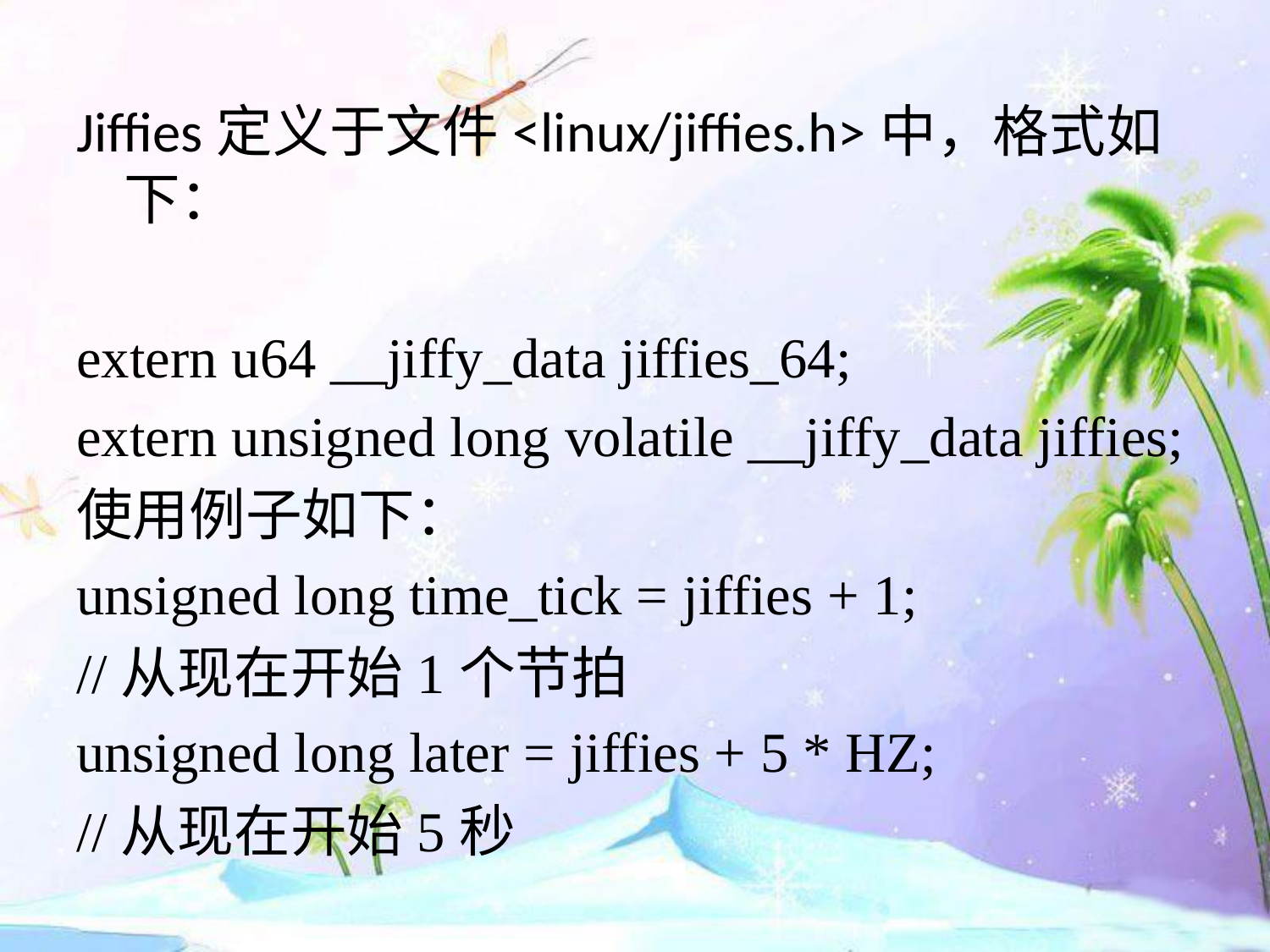

Jiffies定义于文件<linux/jiffies.h>中，格式如下：

extern u64 __jiffy_data jiffies_64;
extern unsigned long volatile __jiffy_data jiffies;
使用例子如下：
unsigned long time_tick = jiffies + 1;
//从现在开始1个节拍
unsigned long later = jiffies + 5 * HZ;
//从现在开始5秒